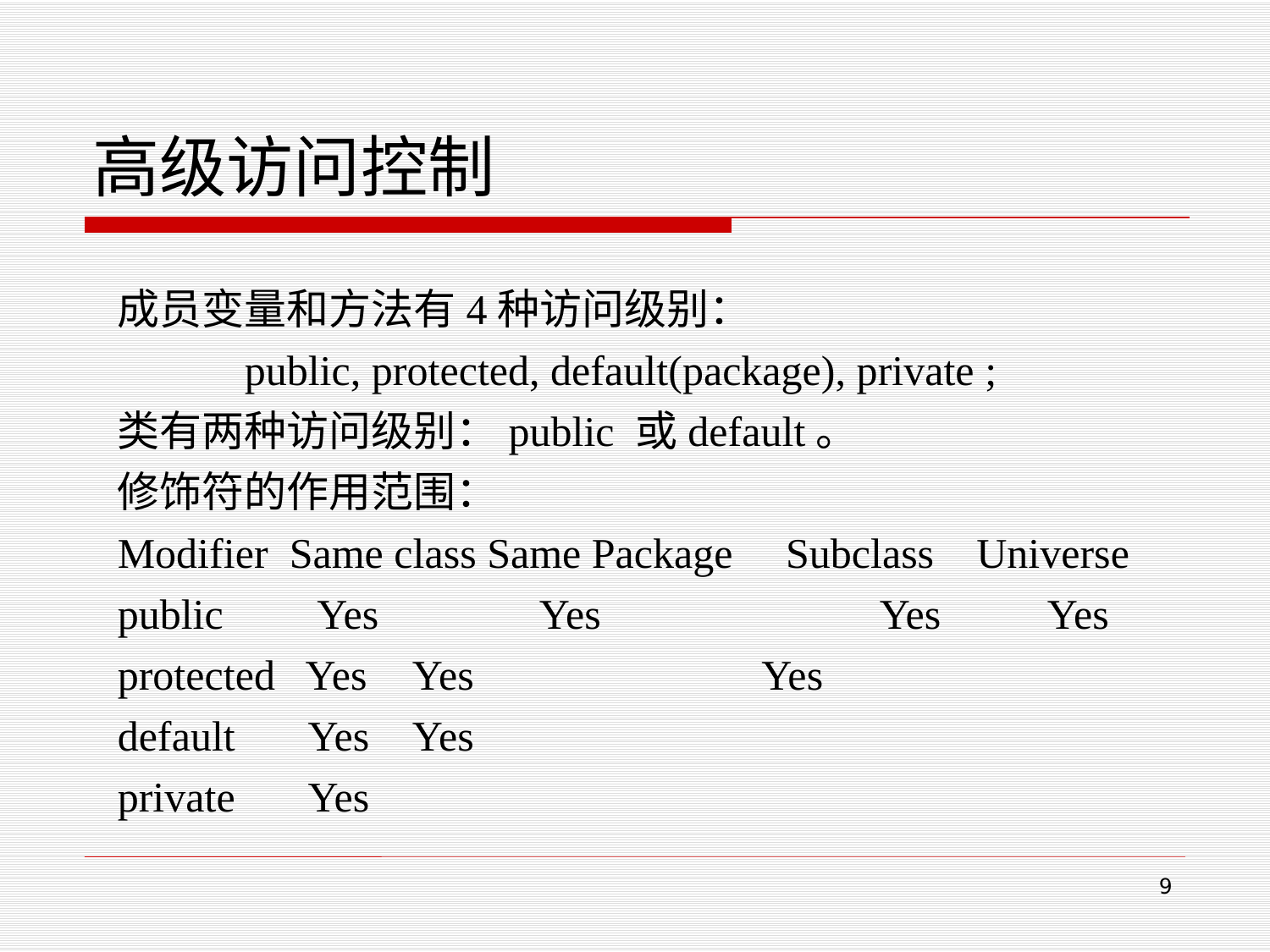

# 高级访问控制
成员变量和方法有4种访问级别：
	public, protected, default(package), private ;
类有两种访问级别：public 或default。
修饰符的作用范围：
Modifier  Same class Same Package     Subclass    Universe
public	       Yes	    Yes			Yes	    Yes
protected   Yes	    Yes			 Yes
default       Yes	    Yes
private       Yes
9